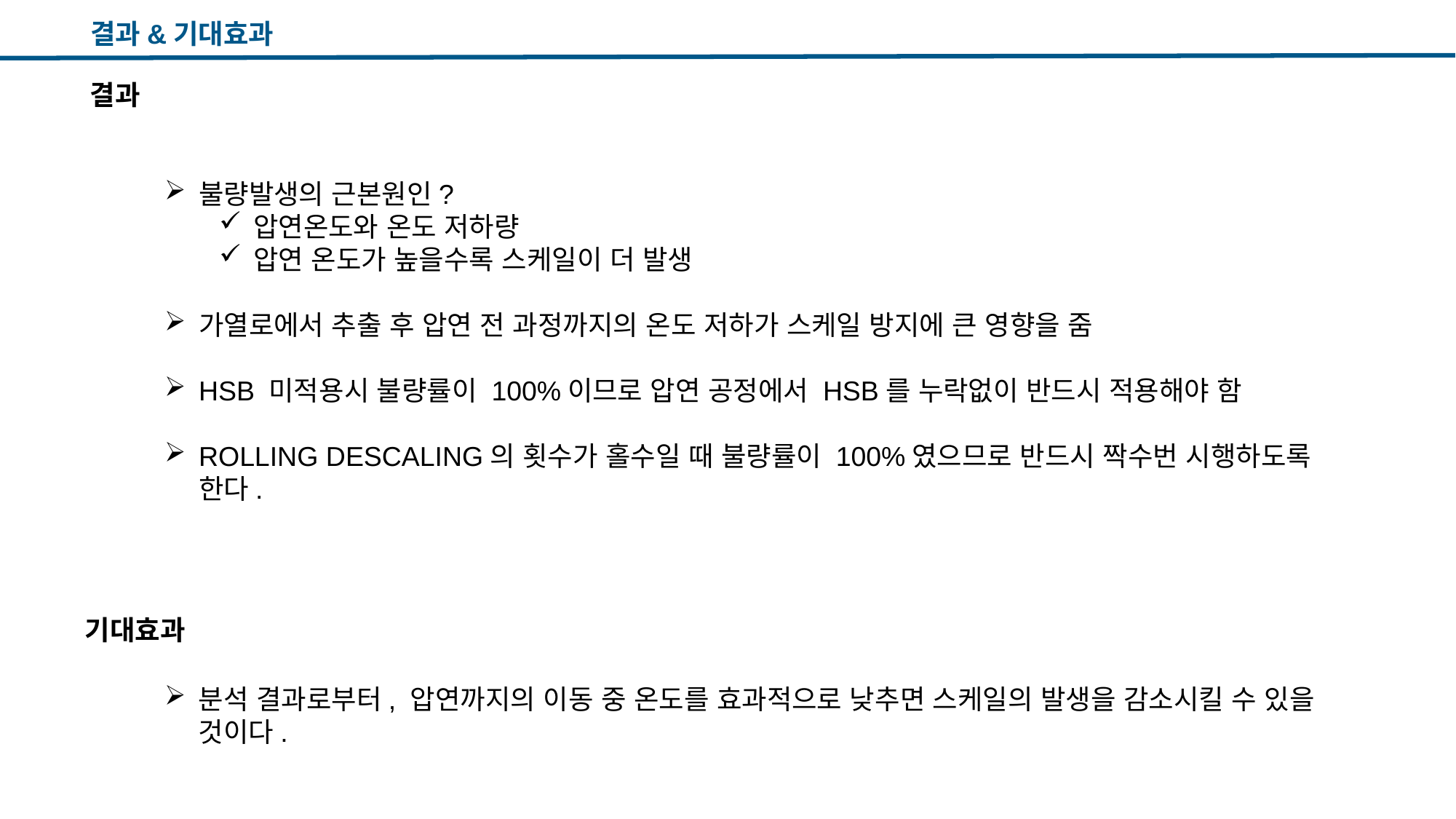

결과&기대효과
결과
불량발생의 근본원인?
압연온도와 온도 저하량
압연 온도가 높을수록 스케일이 더 발생

가열로에서 추출 후 압연 전 과정까지의 온도 저하가 스케일 방지에 큰 영향을 줌

HSB 미적용시 불량률이 100%이므로 압연 공정에서 HSB를 누락없이 반드시 적용해야 함

ROLLING DESCALING의 횟수가 홀수일 때 불량률이 100%였으므로 반드시 짝수번 시행하도록 한다.
기대효과
분석 결과로부터, 압연까지의 이동 중 온도를 효과적으로 낮추면 스케일의 발생을 감소시킬 수 있을 것이다.